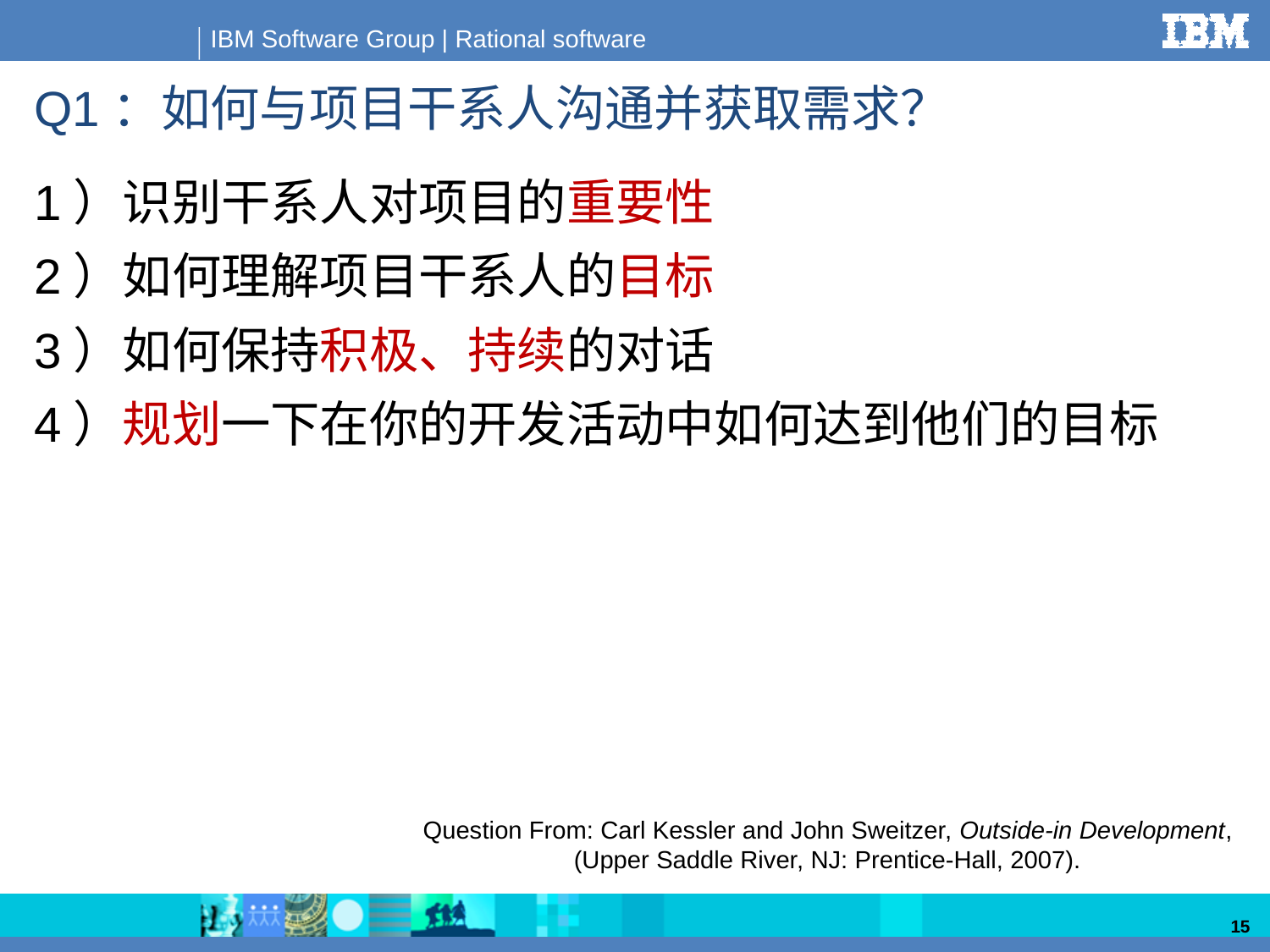

# Q1：如何与项目干系人沟通并获取需求？
1）识别干系人对项目的重要性
2）如何理解项目干系人的目标
3）如何保持积极、持续的对话
4）规划一下在你的开发活动中如何达到他们的目标
Question From: Carl Kessler and John Sweitzer, Outside-in Development, (Upper Saddle River, NJ: Prentice-Hall, 2007).
15